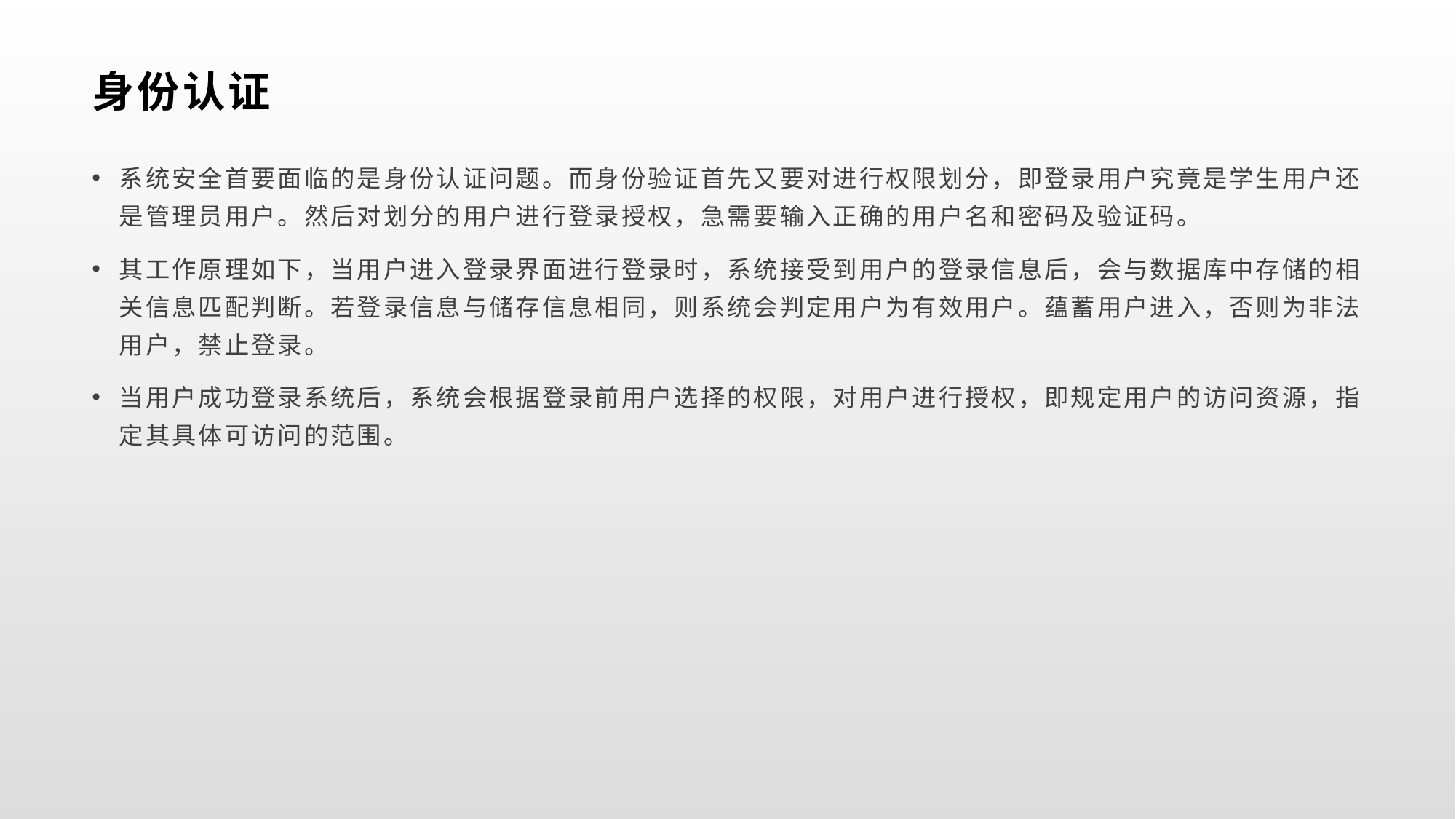

# 身份认证
系统安全首要面临的是身份认证问题。而身份验证首先又要对进行权限划分，即登录用户究竟是学生用户还是管理员用户。然后对划分的用户进行登录授权，急需要输入正确的用户名和密码及验证码。
其工作原理如下，当用户进入登录界面进行登录时，系统接受到用户的登录信息后，会与数据库中存储的相关信息匹配判断。若登录信息与储存信息相同，则系统会判定用户为有效用户。蕴蓄用户进入，否则为非法用户，禁止登录。
当用户成功登录系统后，系统会根据登录前用户选择的权限，对用户进行授权，即规定用户的访问资源，指定其具体可访问的范围。